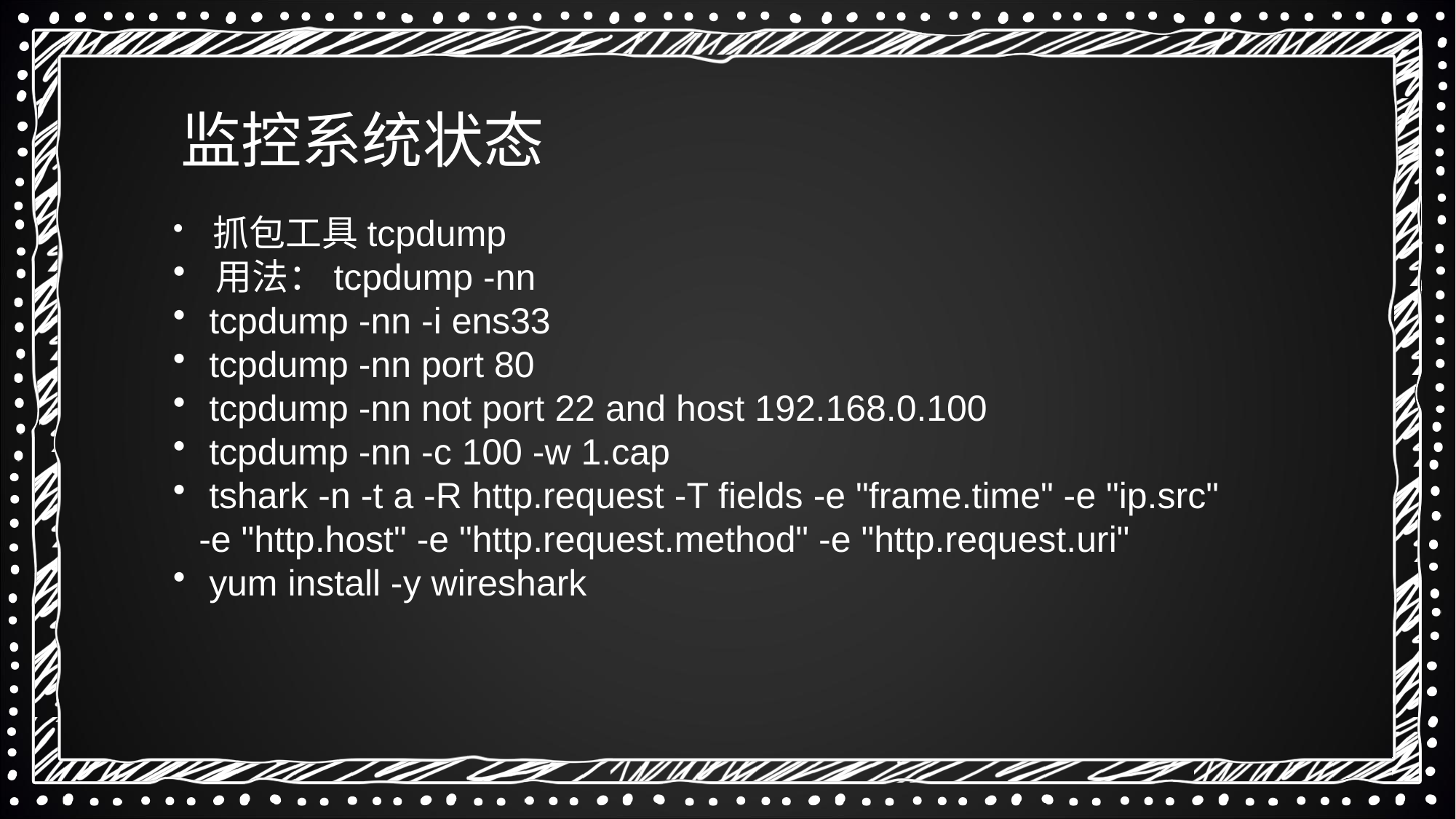

监控系统状态
 抓包工具tcpdump
 用法：tcpdump -nn
 tcpdump -nn -i ens33
 tcpdump -nn port 80
 tcpdump -nn not port 22 and host 192.168.0.100
 tcpdump -nn -c 100 -w 1.cap
 tshark -n -t a -R http.request -T fields -e "frame.time" -e "ip.src" -e "http.host" -e "http.request.method" -e "http.request.uri"
 yum install -y wireshark